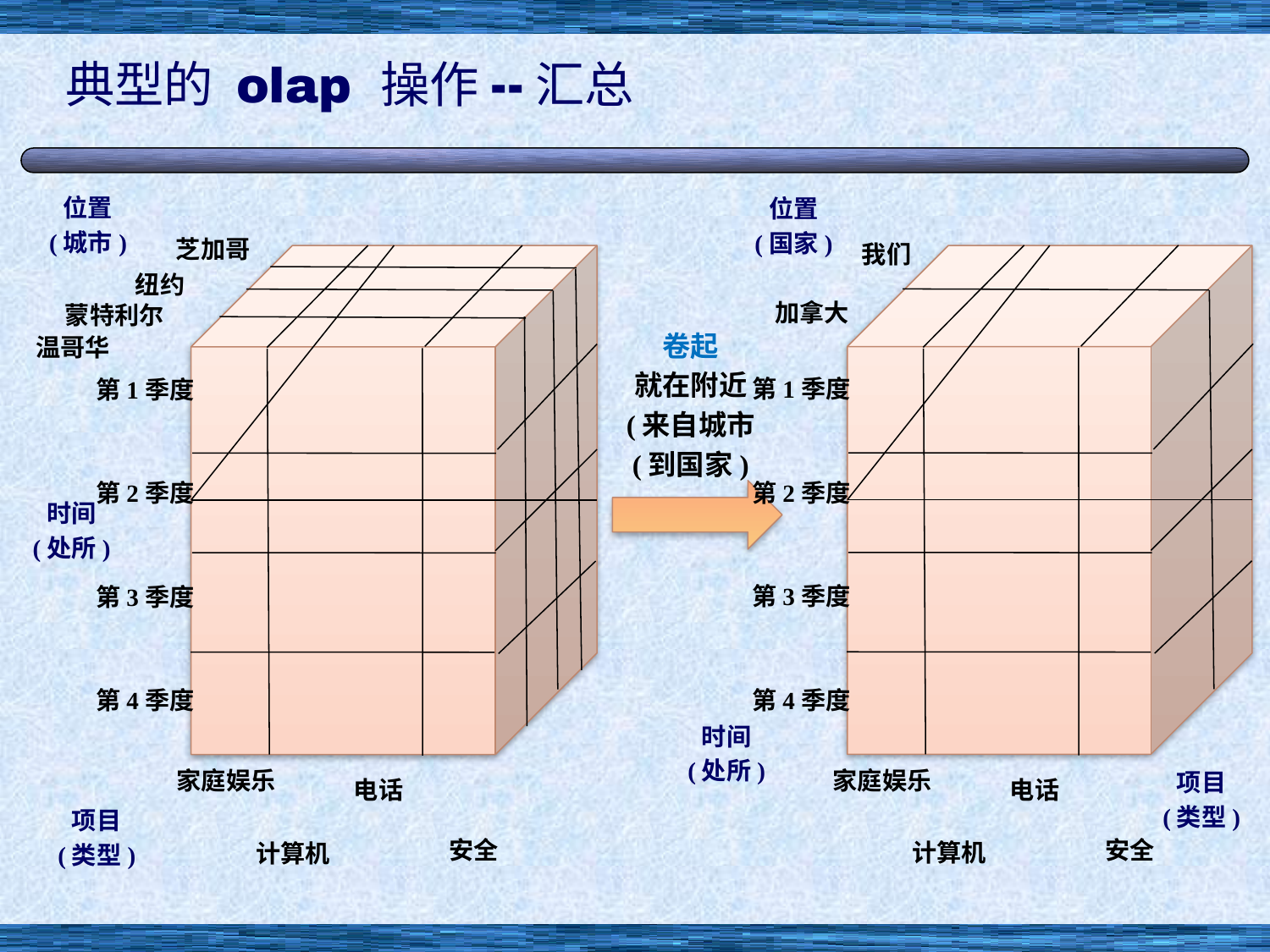

# 典型的 olap 操作--汇总
位置
(城市)
位置
(国家)
芝加哥
我们

纽约
加拿大
蒙特利尔
卷起
就在附近
(来自城市
(到国家)
温哥华
第1季度

第2季度

第3季度

第4季度

第1季度

第2季度

第3季度

第4季度

时间
(处所)
时间
(处所)
家庭娱乐
家庭娱乐
项目
(类型)
电话
电话
项目
(类型)
安全
安全
计算机
计算机